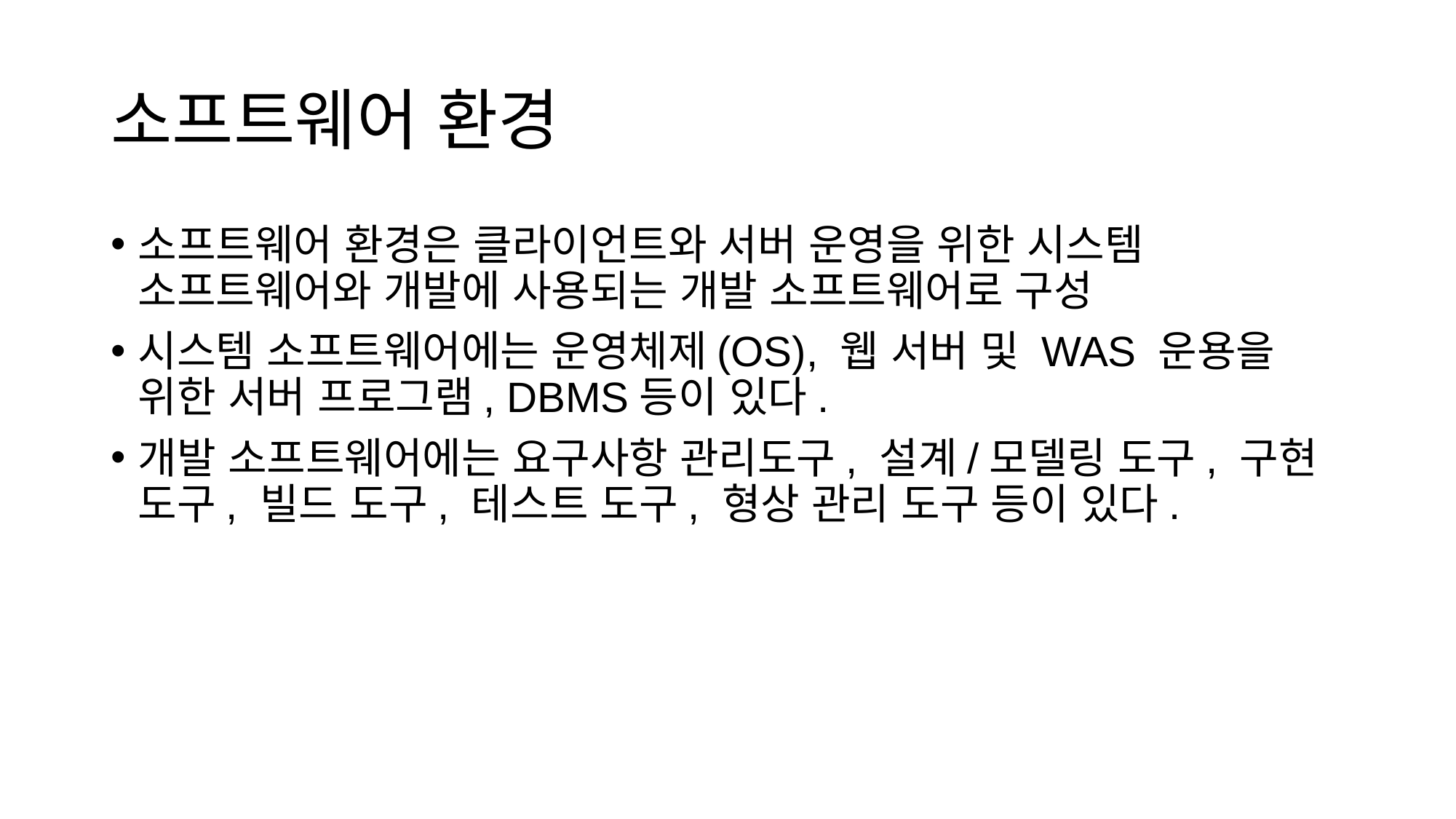

# 소프트웨어 환경
소프트웨어 환경은 클라이언트와 서버 운영을 위한 시스템 소프트웨어와 개발에 사용되는 개발 소프트웨어로 구성
시스템 소프트웨어에는 운영체제(OS), 웹 서버 및 WAS 운용을 위한 서버 프로그램, DBMS등이 있다.
개발 소프트웨어에는 요구사항 관리도구, 설계/모델링 도구, 구현 도구, 빌드 도구, 테스트 도구, 형상 관리 도구 등이 있다.